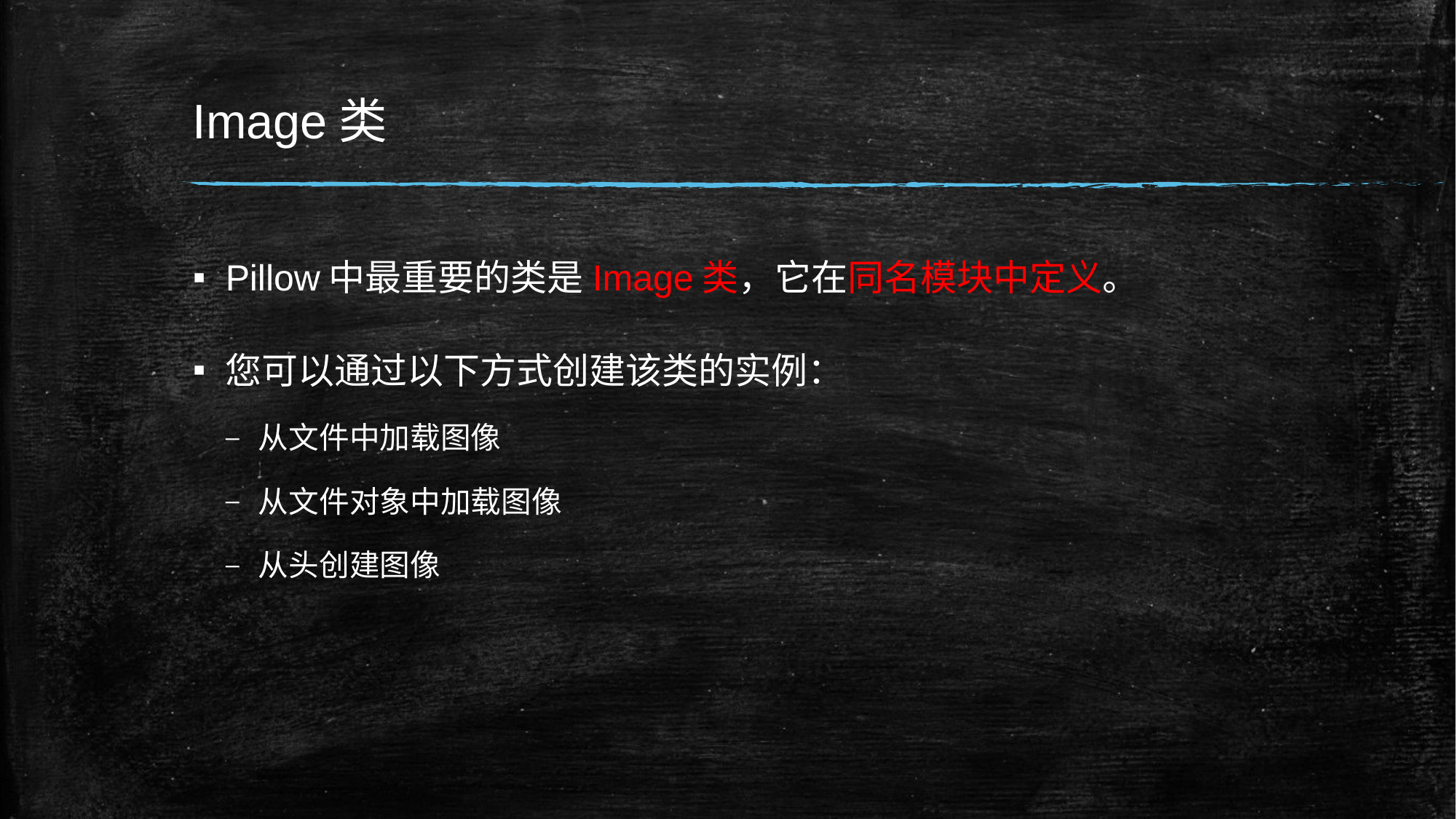

# Image类
Pillow中最重要的类是Image类，它在同名模块中定义。
您可以通过以下方式创建该类的实例：
从文件中加载图像
从文件对象中加载图像
从头创建图像